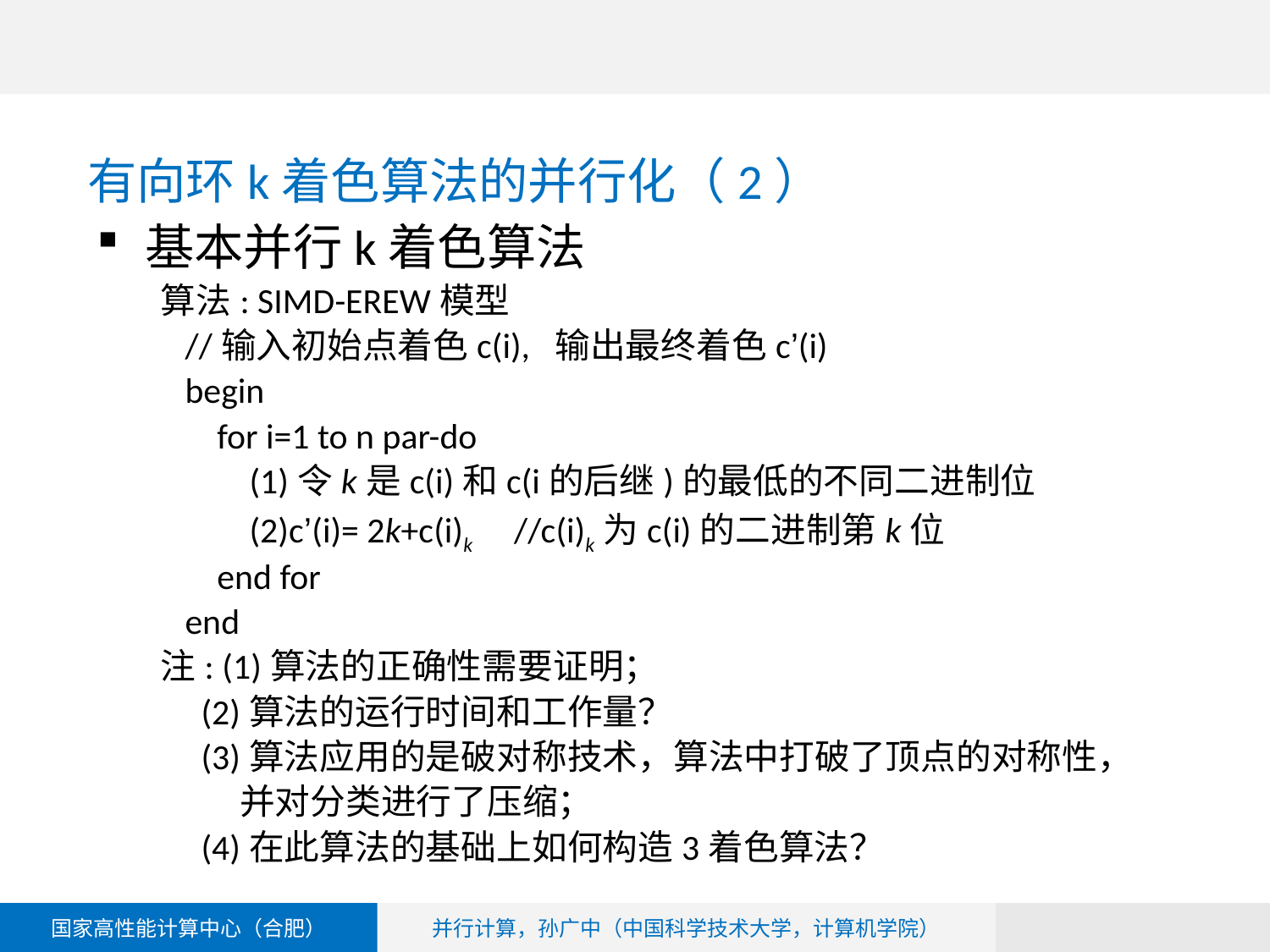

# 有向环k着色算法的并行化（2）
基本并行k着色算法
算法: SIMD-EREW模型
   //输入初始点着色c(i),  输出最终着色c’(i)
   begin
       for i=1 to n par-do
           (1)令k是c(i)和c(i的后继)的最低的不同二进制位
           (2)c’(i)= 2k+c(i)k      //c(i)k为c(i)的二进制第k位
       end for
   end
注: (1)算法的正确性需要证明；
     (2)算法的运行时间和工作量？
     (3)算法应用的是破对称技术，算法中打破了顶点的对称性，
         并对分类进行了压缩；
     (4)在此算法的基础上如何构造3着色算法？
13